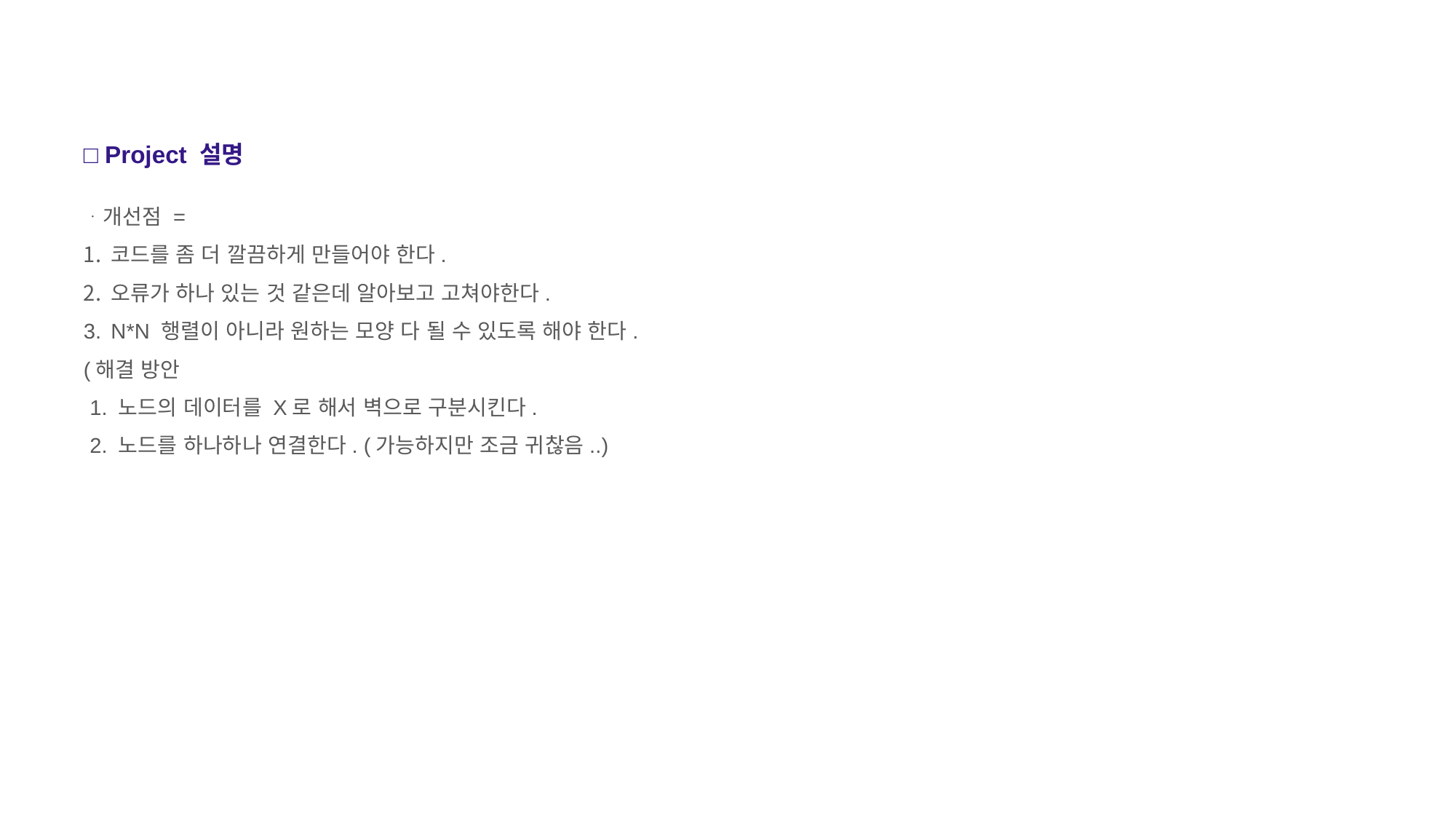

□ Project 설명

ᆞ개선점 =
코드를 좀 더 깔끔하게 만들어야 한다.
오류가 하나 있는 것 같은데 알아보고 고쳐야한다.
N*N 행렬이 아니라 원하는 모양 다 될 수 있도록 해야 한다.
(해결 방안
 1. 노드의 데이터를 X로 해서 벽으로 구분시킨다.
 2. 노드를 하나하나 연결한다. (가능하지만 조금 귀찮음..)